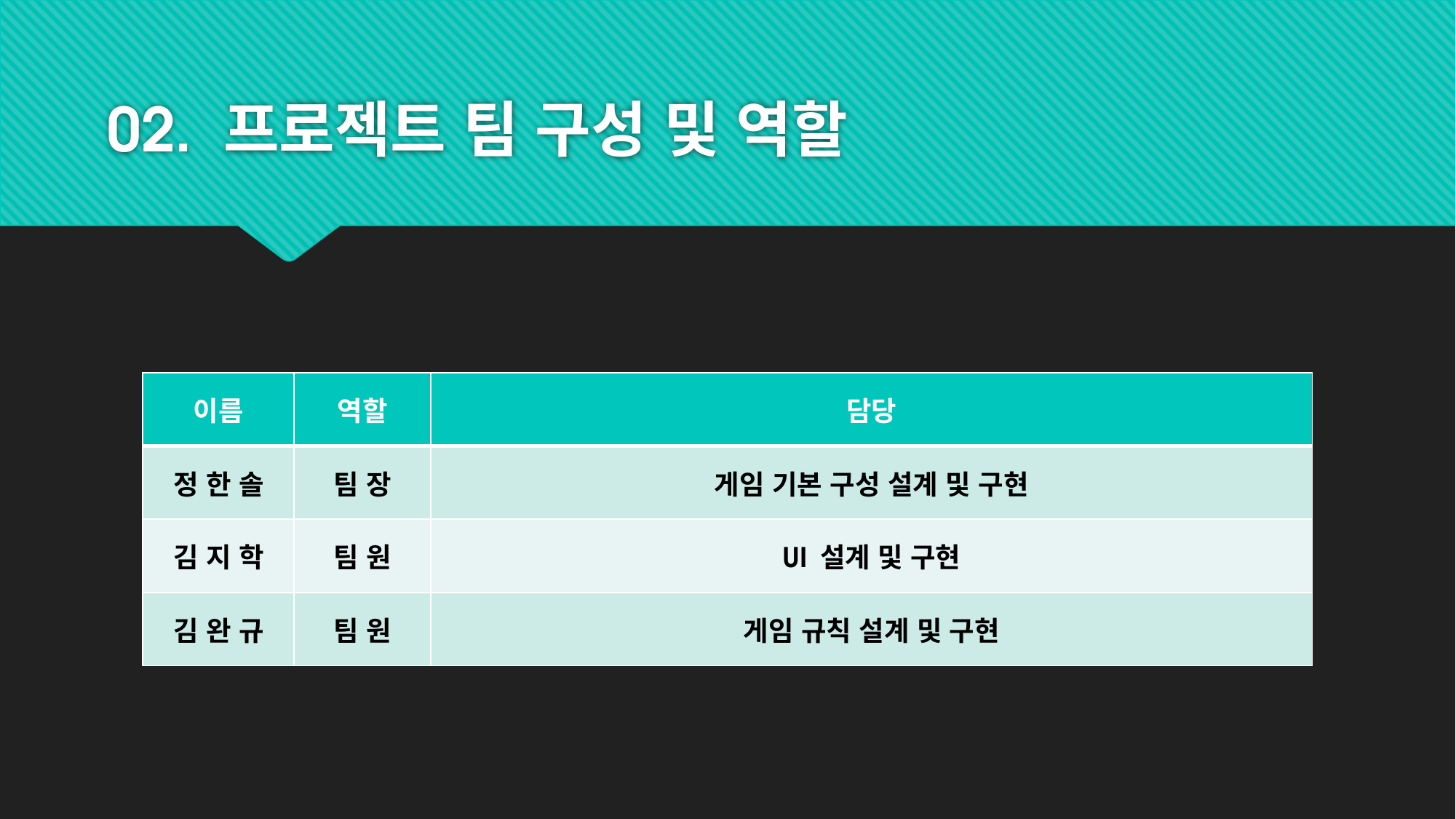

# 02. 프로젝트 팀 구성 및 역할
| 이름 | 역할 | 담당 |
| --- | --- | --- |
| 정 한 솔 | 팀 장 | 게임 기본 구성 설계 및 구현 |
| 김 지 학 | 팀 원 | UI 설계 및 구현 |
| 김 완 규 | 팀 원 | 게임 규칙 설계 및 구현 |